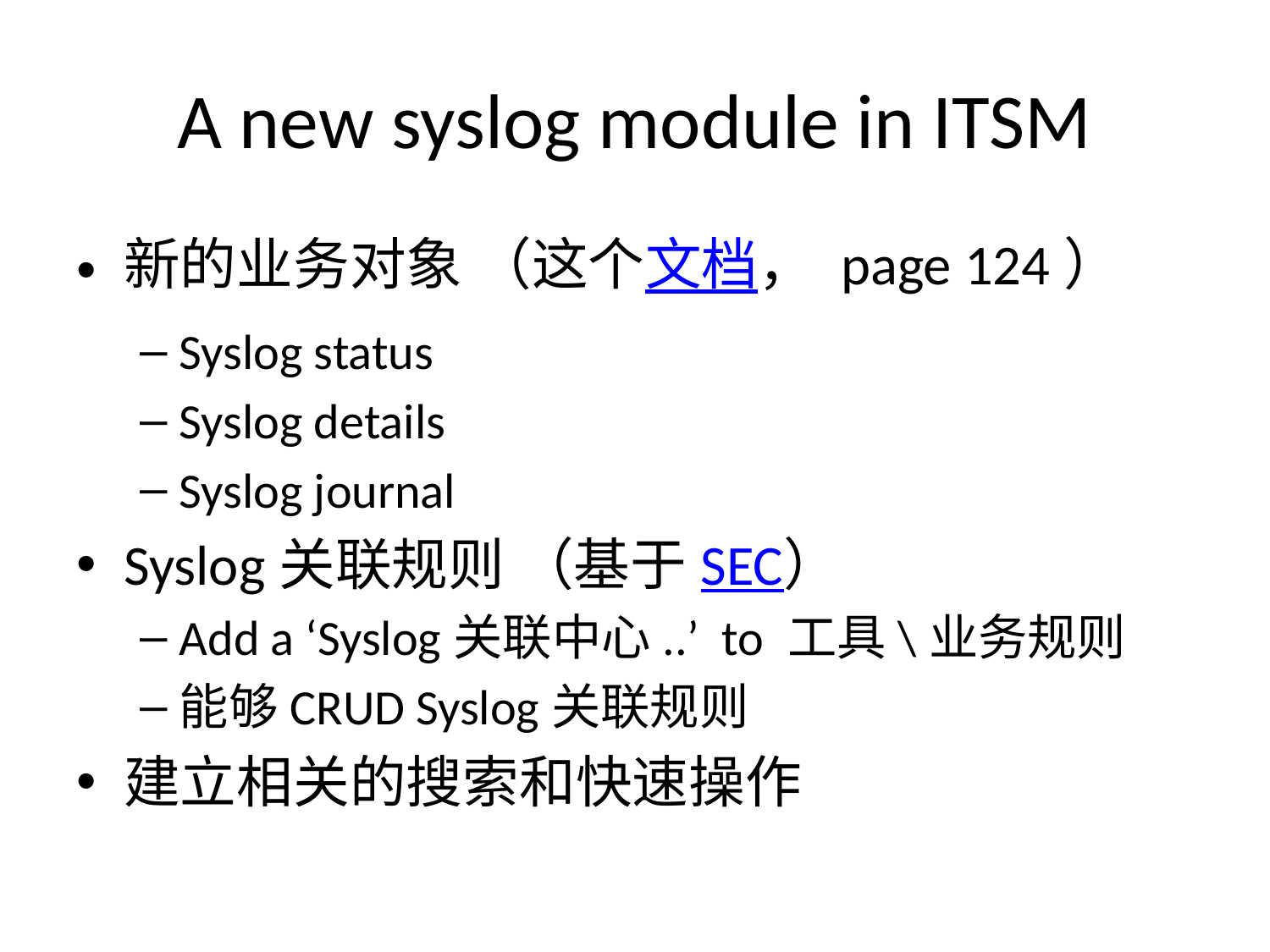

# A new syslog module in ITSM
新的业务对象 （这个文档， page 124）
Syslog status
Syslog details
Syslog journal
Syslog关联规则 （基于SEC）
Add a ‘Syslog关联中心..’  to 工具\业务规则
能够CRUD Syslog关联规则
建立相关的搜索和快速操作